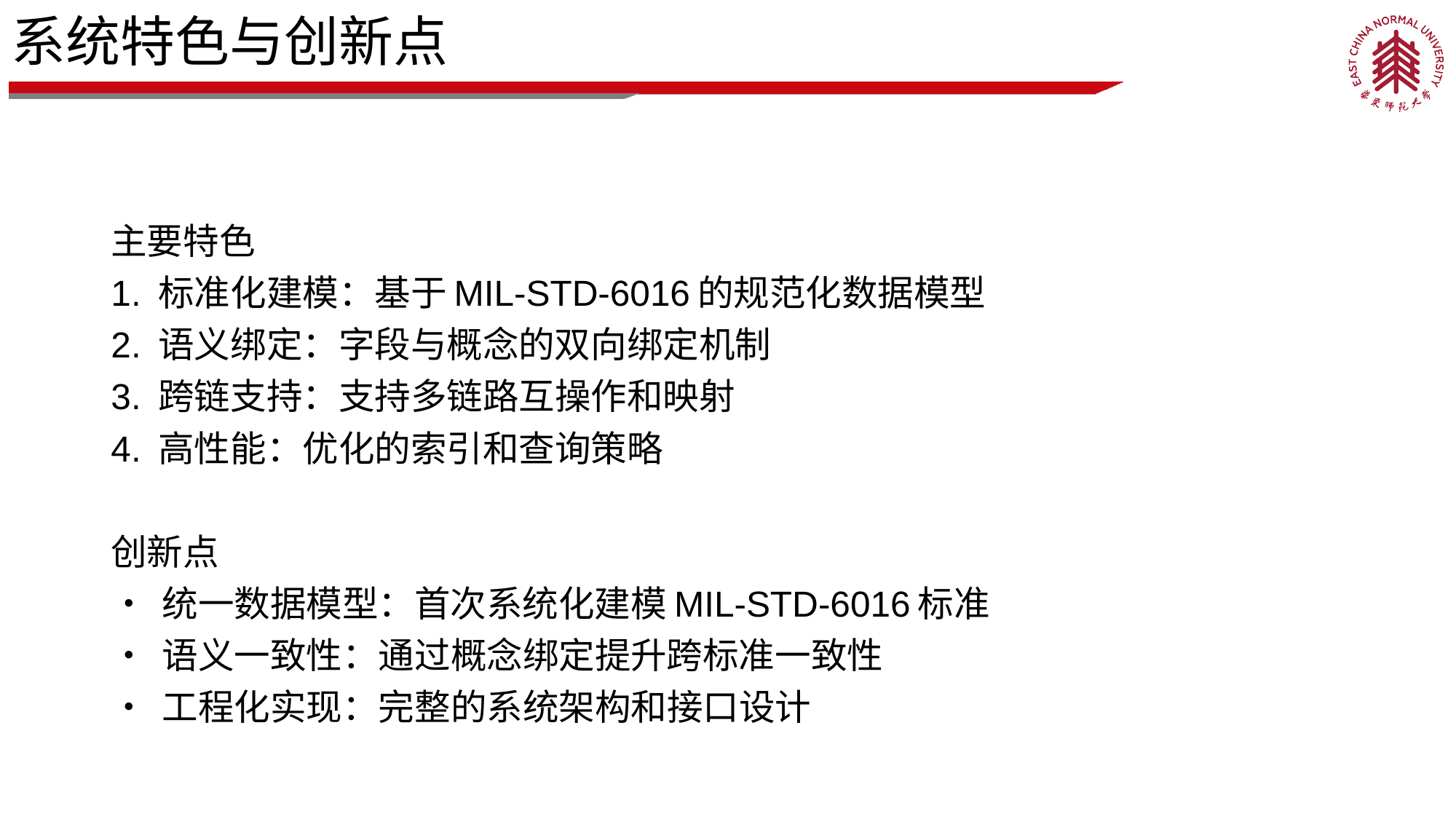

# 系统特色与创新点
主要特色
1. 标准化建模：基于MIL-STD-6016的规范化数据模型
2. 语义绑定：字段与概念的双向绑定机制
3. 跨链支持：支持多链路互操作和映射
4. 高性能：优化的索引和查询策略

创新点
• 统一数据模型：首次系统化建模MIL-STD-6016标准
• 语义一致性：通过概念绑定提升跨标准一致性
• 工程化实现：完整的系统架构和接口设计